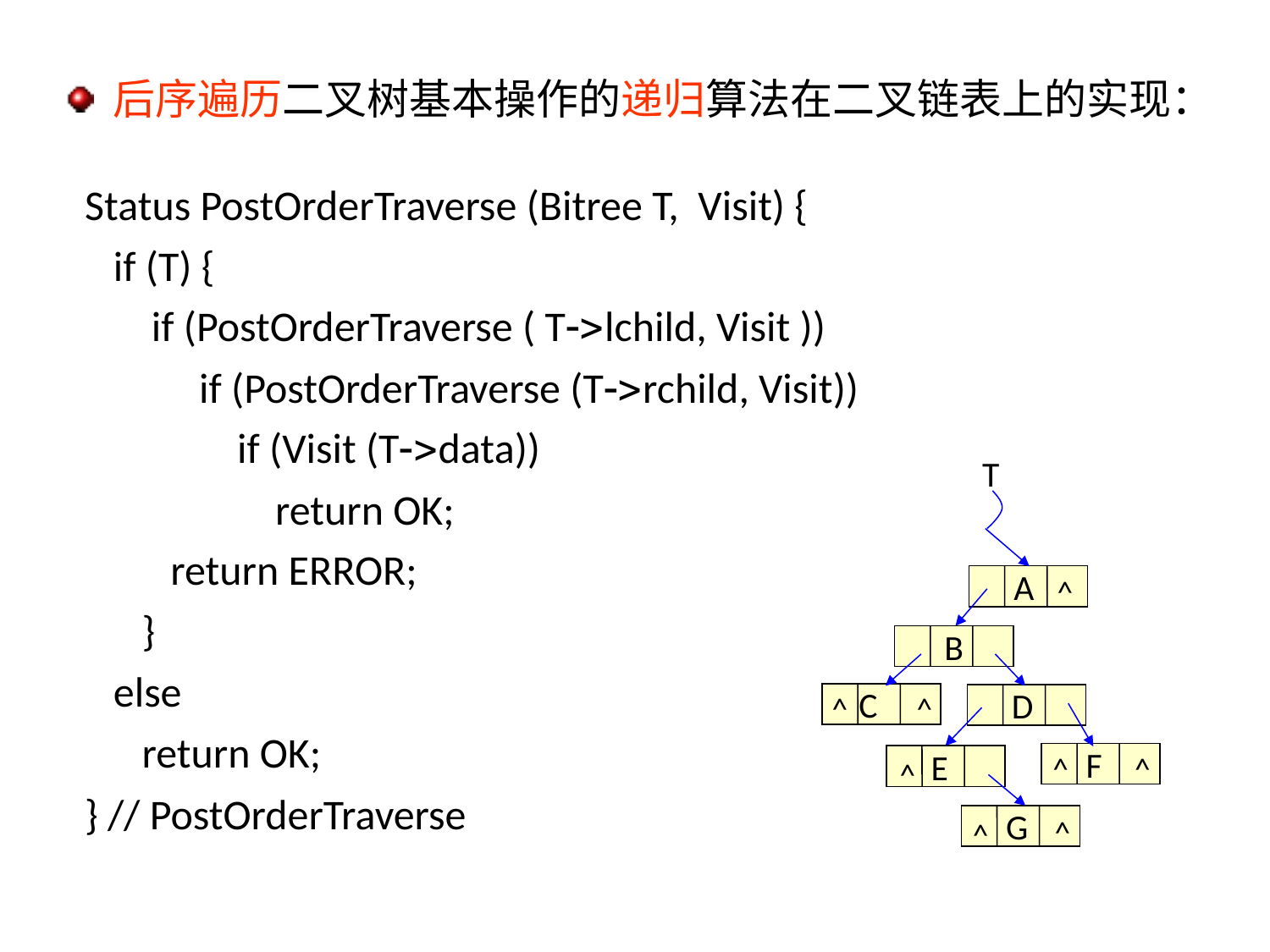

后序遍历二叉树基本操作的递归算法在二叉链表上的实现：
Status PostOrderTraverse (Bitree T,  Visit) {
   if (T) {
       if (PostOrderTraverse ( T−>lchild, Visit ))
            if (PostOrderTraverse (T−>rchild, Visit))
                if (Visit (T−>data))
                    return OK;
         return ERROR;
      }
   else
      return OK;
} // PostOrderTraverse
T

^
    A

 B

^
^
   C

    D

^
^
^
    F

    E

^
^
    G